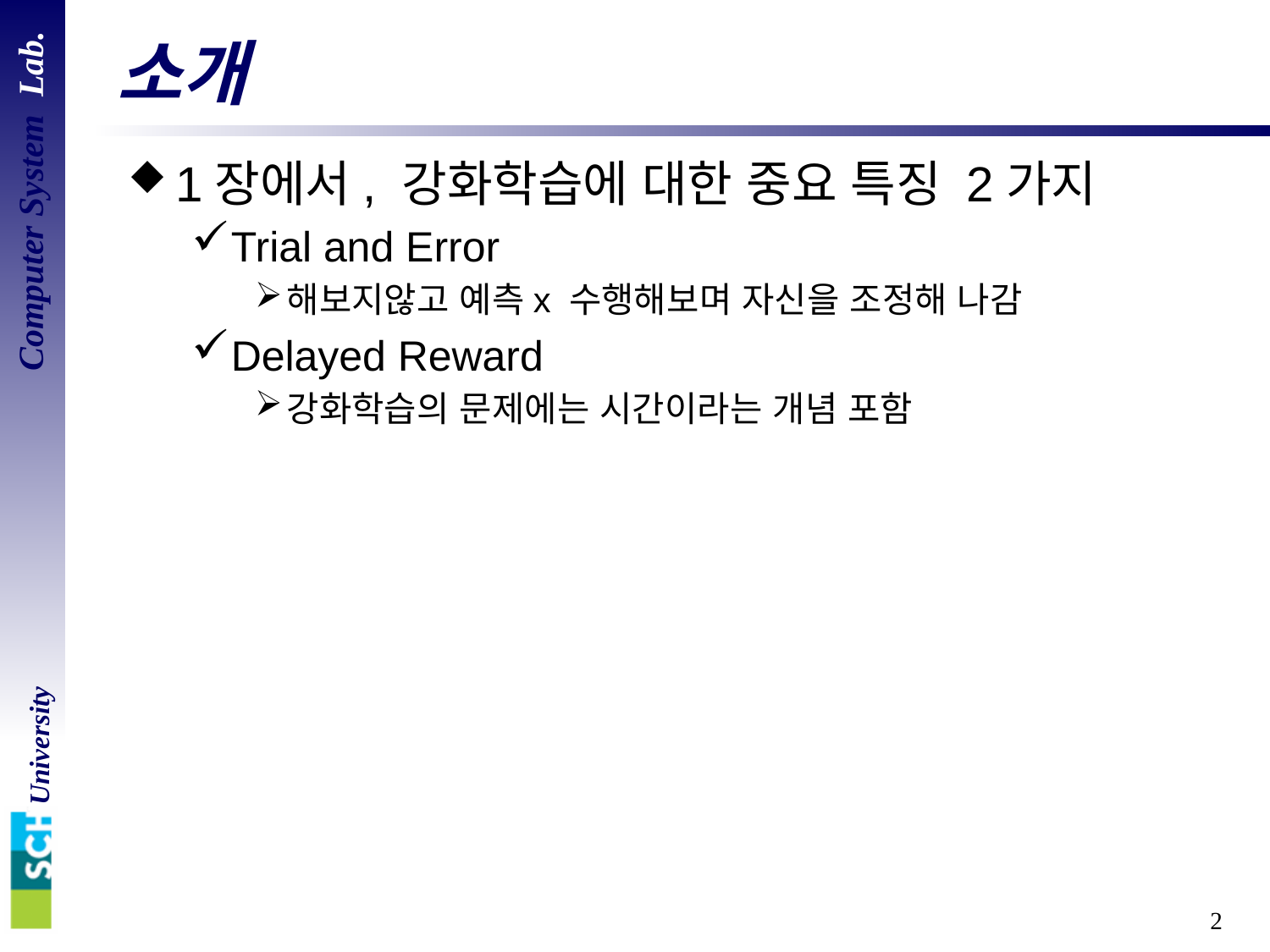

# 소개
1장에서, 강화학습에 대한 중요 특징 2가지
Trial and Error
해보지않고 예측x 수행해보며 자신을 조정해 나감
Delayed Reward
강화학습의 문제에는 시간이라는 개념 포함